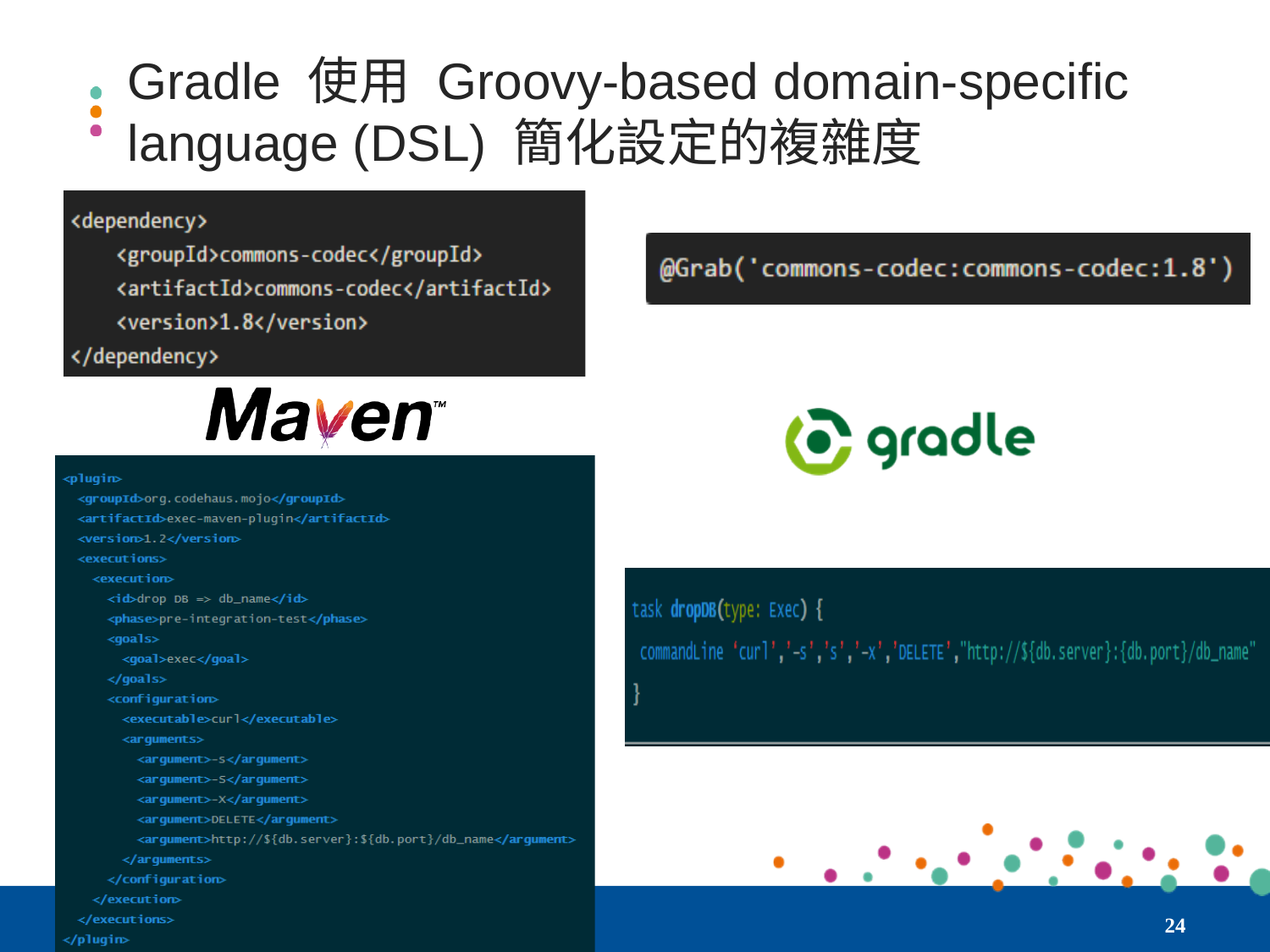

# Gradle 使用 Groovy-based domain-specific  language (DSL) 簡化設定的複雜度

24